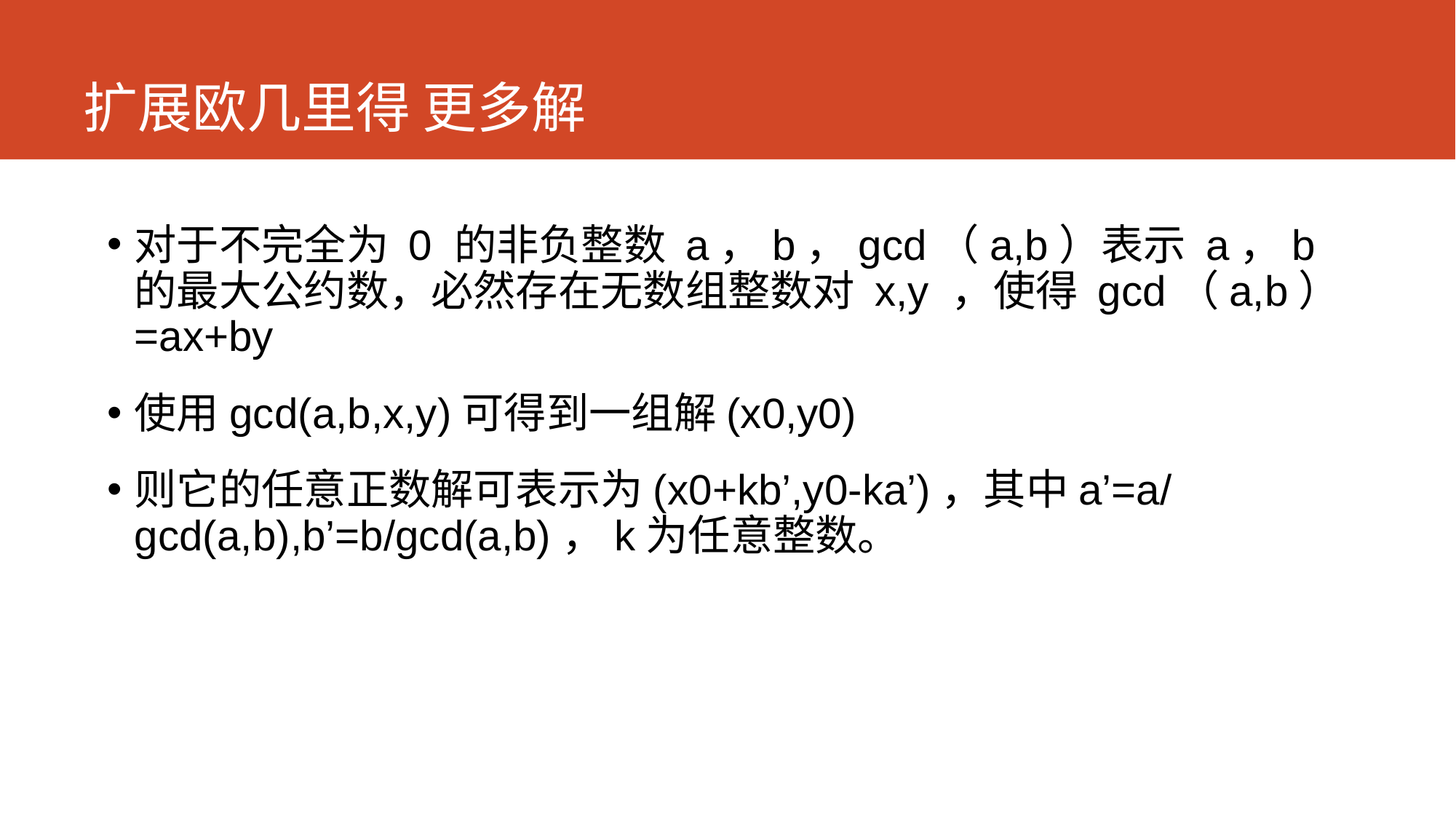

# 扩展欧几里得 更多解
对于不完全为 0 的非负整数 a，b，gcd（a,b）表示 a，b 的最大公约数，必然存在无数组整数对 x,y ，使得 gcd（a,b）=ax+by
使用gcd(a,b,x,y)可得到一组解(x0,y0)
则它的任意正数解可表示为(x0+kb’,y0-ka’)，其中a’=a/gcd(a,b),b’=b/gcd(a,b)，k为任意整数。